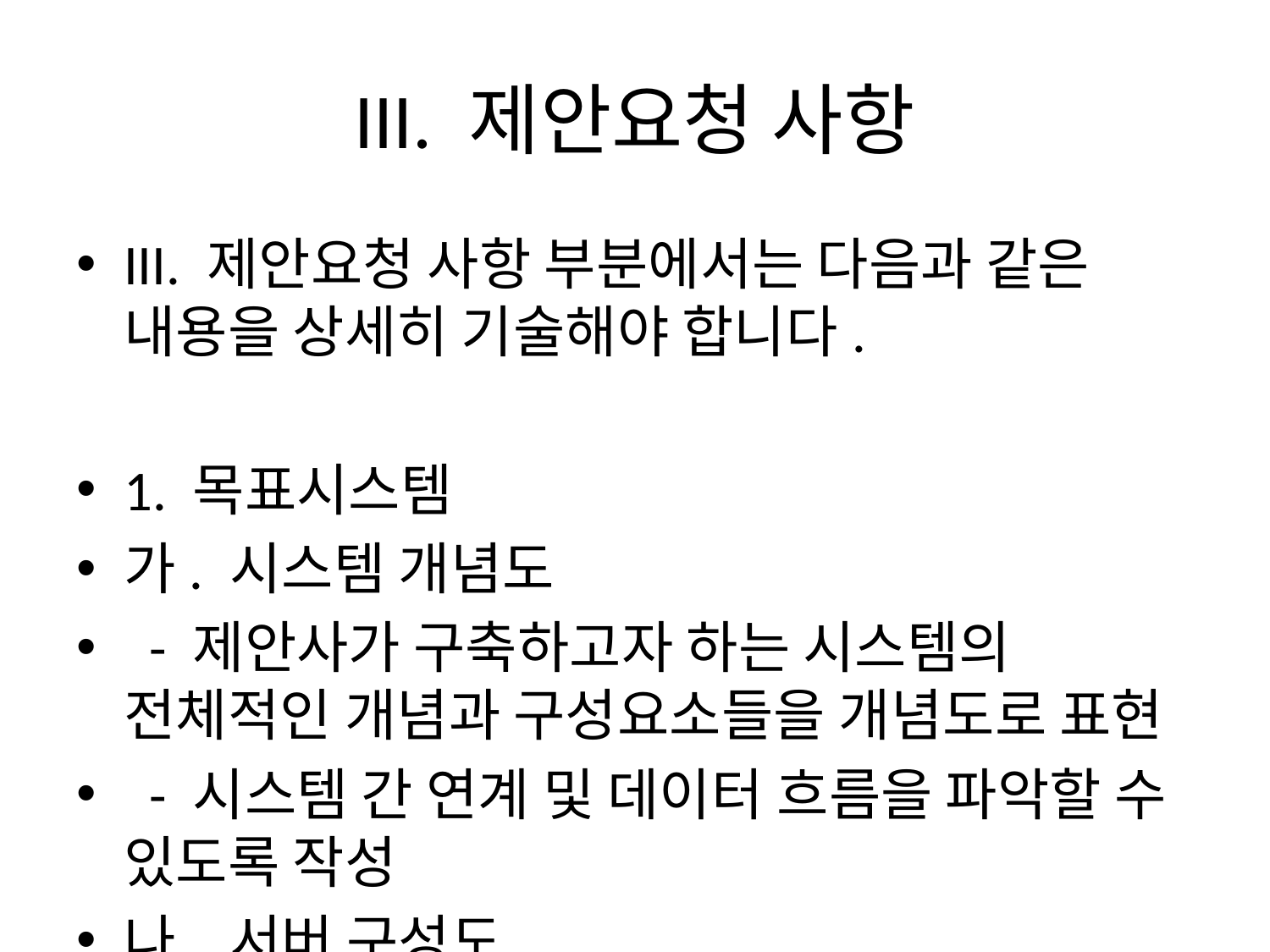

# III. 제안요청 사항
III. 제안요청 사항 부분에서는 다음과 같은 내용을 상세히 기술해야 합니다.

1. 목표시스템
가. 시스템 개념도
  - 제안사가 구축하고자 하는 시스템의 전체적인 개념과 구성요소들을 개념도로 표현
  - 시스템 간 연계 및 데이터 흐름을 파악할 수 있도록 작성
나. 서버 구성도
  - 제안하는 시스템의 서버 구성과 역할을 도식화하여 제시
  - 서버별 주요 기능과 용도를 설명
다. 인프라 도입내역 및 수량
  - 제안 시스템 구축에 필요한 HW/SW 장비와 라이선스 내역을 제시
  - 각 장비의 모델명, 사양, 수량 등을 구체적으로 작성

2. 제안 요구사항
가. 요구사항 총괄표
  - 심평원에서 요구하는 사항을 카테고리별로 구분하고 제안사의 대응 방안을 간략히 요약
나. 요구사항 목록표
  - 요구사항을 일련번호를 부여하여 목록화하고, 제안사의 실현 계획을 제시
다. 상세 요구사항
  - 각 요구사항별로 상세한 내용을 기술하고 이에 대한 제안사의 구현 및 실현 방안을 구체적으로 작성
  - 요구사항 반영 정도, 개발 일정, 제안사의 역량 등을 포함하여 설득력 있게 기술

제안요청서에서 제시한 요구사항과 양식에 맞춰 제안사의 시스템 구성안과 실현 계획을 논리적이고 구체적으로 작성하는 것이 III. 제안요청 사항의 핵심입니다. 제안 내용이 요구사항을 얼마나 충실히 반영했는지를 어필할 수 있도록 해당 부분을 자세하고 명확하게 기술해야 합니다.